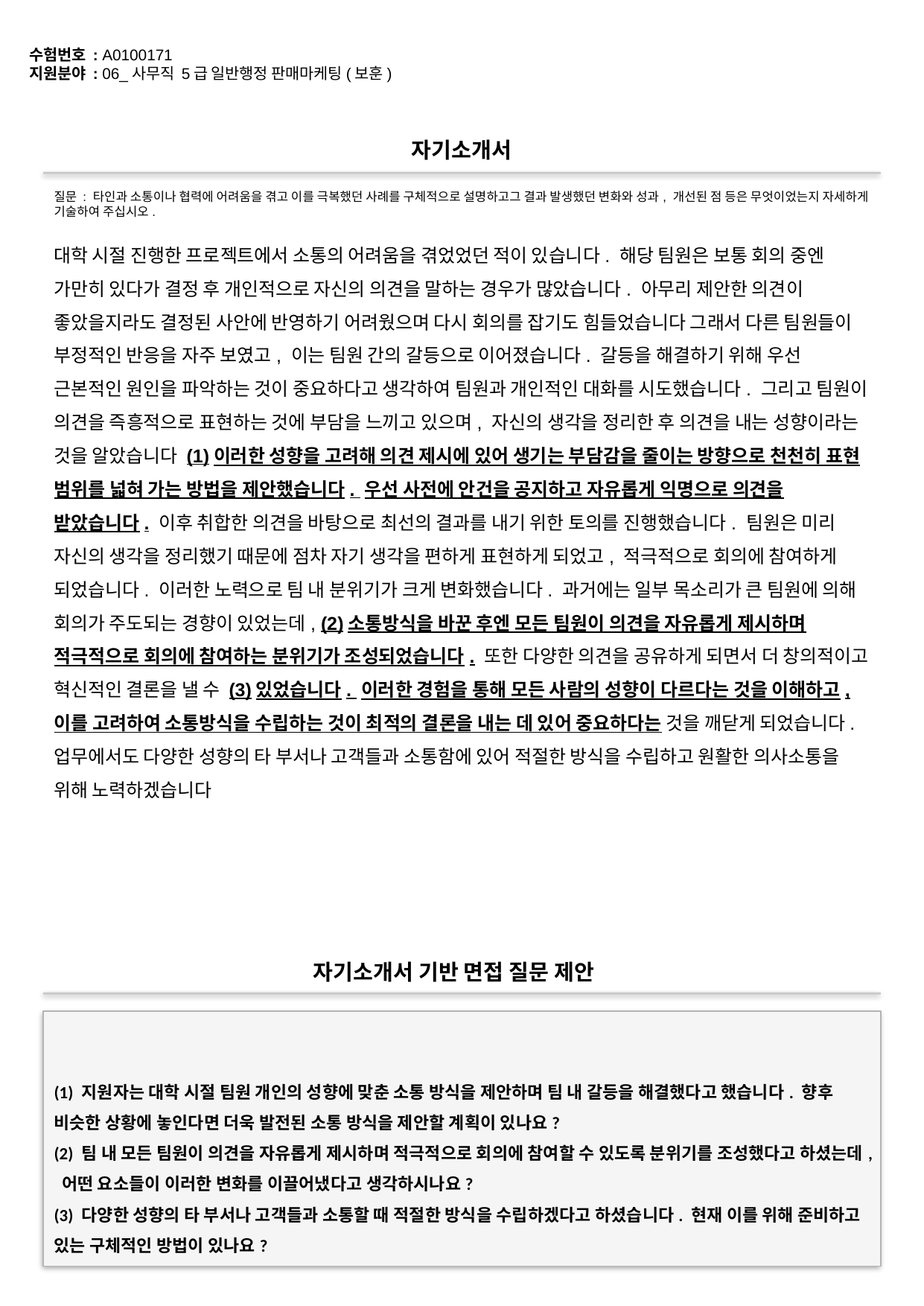

수험번호 : A0100171
지원분야 : 06_사무직 5급 일반행정 판매마케팅(보훈)
#

자기소개서

질문 : 타인과 소통이나 협력에 어려움을 겪고 이를 극복했던 사례를 구체적으로 설명하고그 결과 발생했던 변화와 성과, 개선된 점 등은 무엇이었는지 자세하게 기술하여 주십시오.

대학 시절 진행한 프로젝트에서 소통의 어려움을 겪었었던 적이 있습니다. 해당 팀원은 보통 회의 중엔 가만히 있다가 결정 후 개인적으로 자신의 의견을 말하는 경우가 많았습니다. 아무리 제안한 의견이 좋았을지라도 결정된 사안에 반영하기 어려웠으며 다시 회의를 잡기도 힘들었습니다 그래서 다른 팀원들이 부정적인 반응을 자주 보였고, 이는 팀원 간의 갈등으로 이어졌습니다. 갈등을 해결하기 위해 우선 근본적인 원인을 파악하는 것이 중요하다고 생각하여 팀원과 개인적인 대화를 시도했습니다. 그리고 팀원이 의견을 즉흥적으로 표현하는 것에 부담을 느끼고 있으며, 자신의 생각을 정리한 후 의견을 내는 성향이라는 것을 알았습니다 (1)이러한 성향을 고려해 의견 제시에 있어 생기는 부담감을 줄이는 방향으로 천천히 표현 범위를 넓혀 가는 방법을 제안했습니다. 우선 사전에 안건을 공지하고 자유롭게 익명으로 의견을 받았습니다. 이후 취합한 의견을 바탕으로 최선의 결과를 내기 위한 토의를 진행했습니다. 팀원은 미리 자신의 생각을 정리했기 때문에 점차 자기 생각을 편하게 표현하게 되었고, 적극적으로 회의에 참여하게 되었습니다. 이러한 노력으로 팀 내 분위기가 크게 변화했습니다. 과거에는 일부 목소리가 큰 팀원에 의해 회의가 주도되는 경향이 있었는데, (2)소통방식을 바꾼 후엔 모든 팀원이 의견을 자유롭게 제시하며 적극적으로 회의에 참여하는 분위기가 조성되었습니다. 또한 다양한 의견을 공유하게 되면서 더 창의적이고 혁신적인 결론을 낼 수 (3)있었습니다. 이러한 경험을 통해 모든 사람의 성향이 다르다는 것을 이해하고, 이를 고려하여 소통방식을 수립하는 것이 최적의 결론을 내는 데 있어 중요하다는 것을 깨닫게 되었습니다. 업무에서도 다양한 성향의 타 부서나 고객들과 소통함에 있어 적절한 방식을 수립하고 원활한 의사소통을 위해 노력하겠습니다

자기소개서 기반 면접 질문 제안

(1) 지원자는 대학 시절 팀원 개인의 성향에 맞춘 소통 방식을 제안하며 팀 내 갈등을 해결했다고 했습니다. 향후 비슷한 상황에 놓인다면 더욱 발전된 소통 방식을 제안할 계획이 있나요?
(2) 팀 내 모든 팀원이 의견을 자유롭게 제시하며 적극적으로 회의에 참여할 수 있도록 분위기를 조성했다고 하셨는데, 어떤 요소들이 이러한 변화를 이끌어냈다고 생각하시나요?
(3) 다양한 성향의 타 부서나 고객들과 소통할 때 적절한 방식을 수립하겠다고 하셨습니다. 현재 이를 위해 준비하고 있는 구체적인 방법이 있나요?